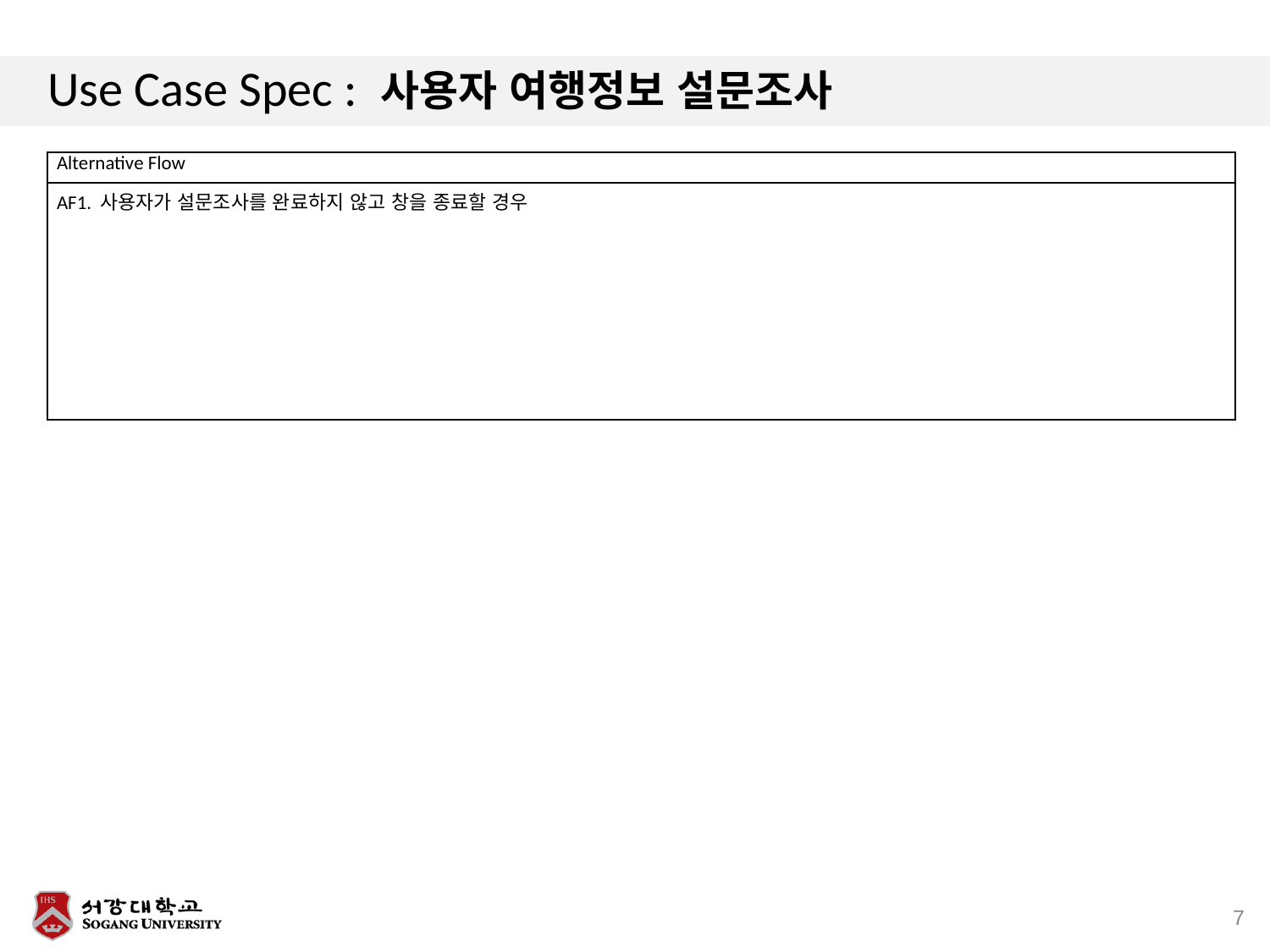

# Use Case Spec : 사용자 여행정보 설문조사
| Alternative Flow |
| --- |
| AF1. 사용자가 설문조사를 완료하지 않고 창을 종료할 경우 |
7